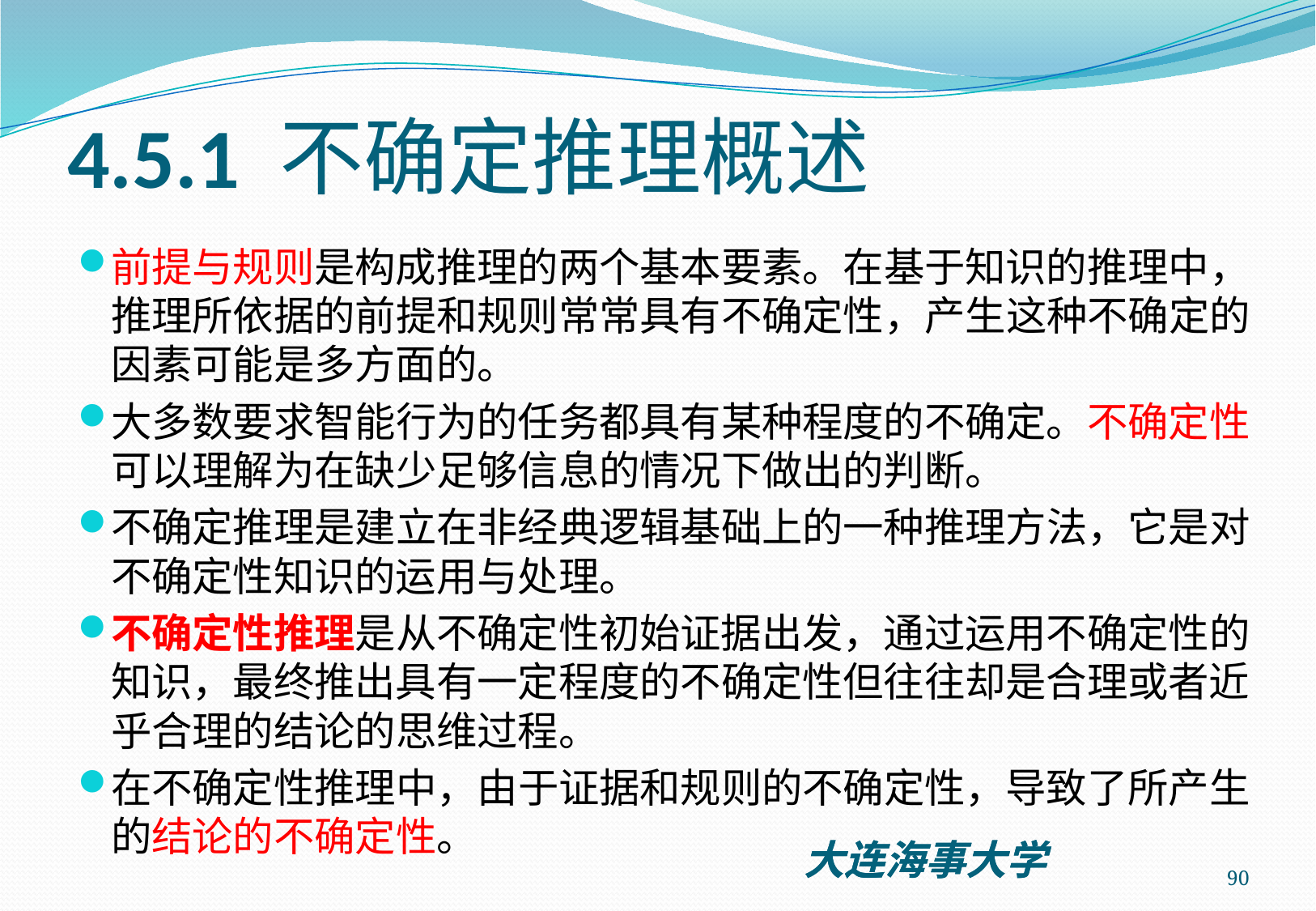

# 4.5.1 不确定推理概述
前提与规则是构成推理的两个基本要素。在基于知识的推理中，推理所依据的前提和规则常常具有不确定性，产生这种不确定的因素可能是多方面的。
大多数要求智能行为的任务都具有某种程度的不确定。不确定性可以理解为在缺少足够信息的情况下做出的判断。
不确定推理是建立在非经典逻辑基础上的一种推理方法，它是对不确定性知识的运用与处理。
不确定性推理是从不确定性初始证据出发，通过运用不确定性的知识，最终推出具有一定程度的不确定性但往往却是合理或者近乎合理的结论的思维过程。
在不确定性推理中，由于证据和规则的不确定性，导致了所产生的结论的不确定性。

90